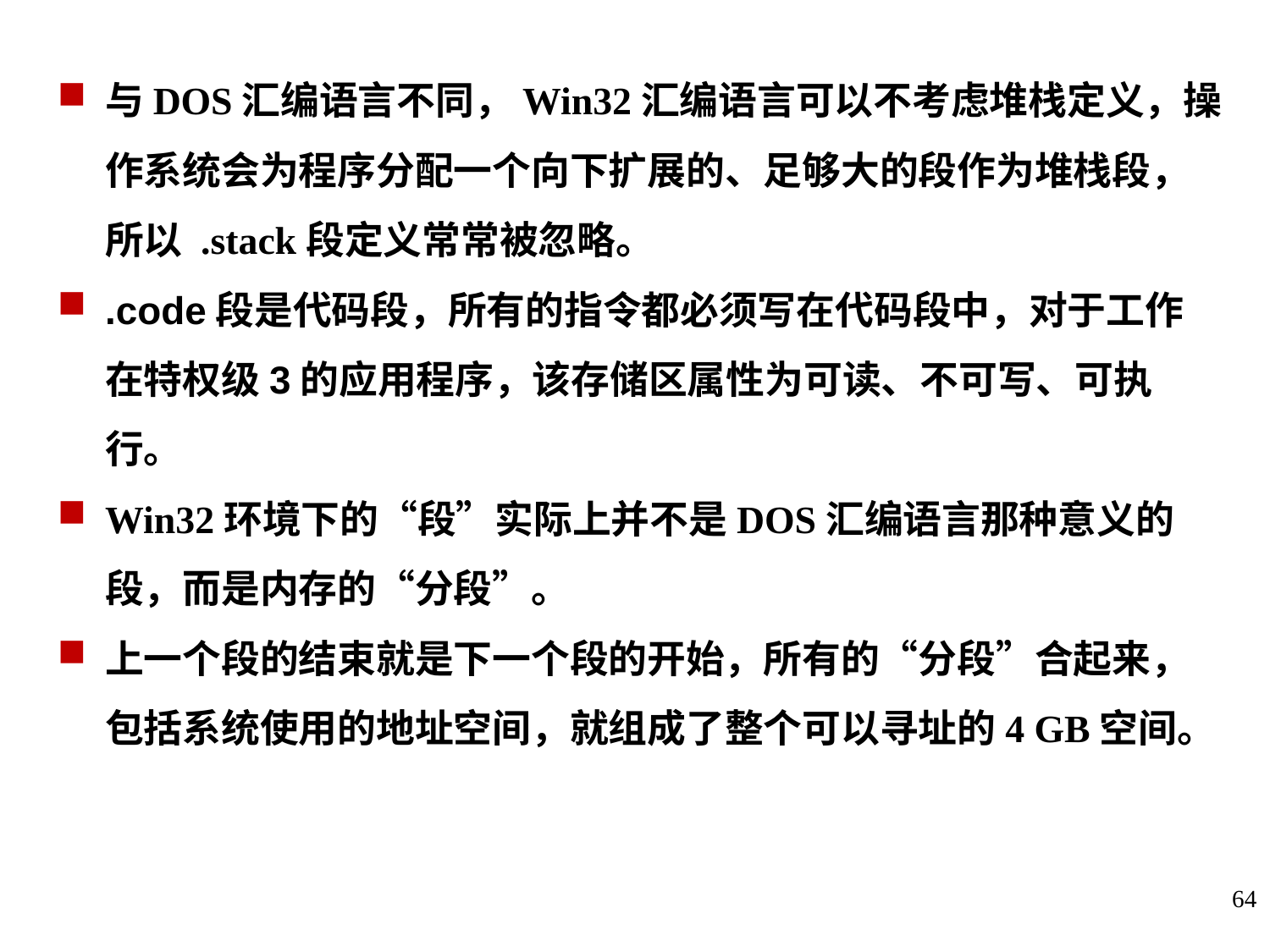

与DOS汇编语言不同，Win32汇编语言可以不考虑堆栈定义，操作系统会为程序分配一个向下扩展的、足够大的段作为堆栈段，所以 .stack段定义常常被忽略。
.code段是代码段，所有的指令都必须写在代码段中，对于工作在特权级3的应用程序，该存储区属性为可读、不可写、可执行。
Win32环境下的“段”实际上并不是DOS汇编语言那种意义的段，而是内存的“分段”。
上一个段的结束就是下一个段的开始，所有的“分段”合起来，包括系统使用的地址空间，就组成了整个可以寻址的4 GB空间。
64